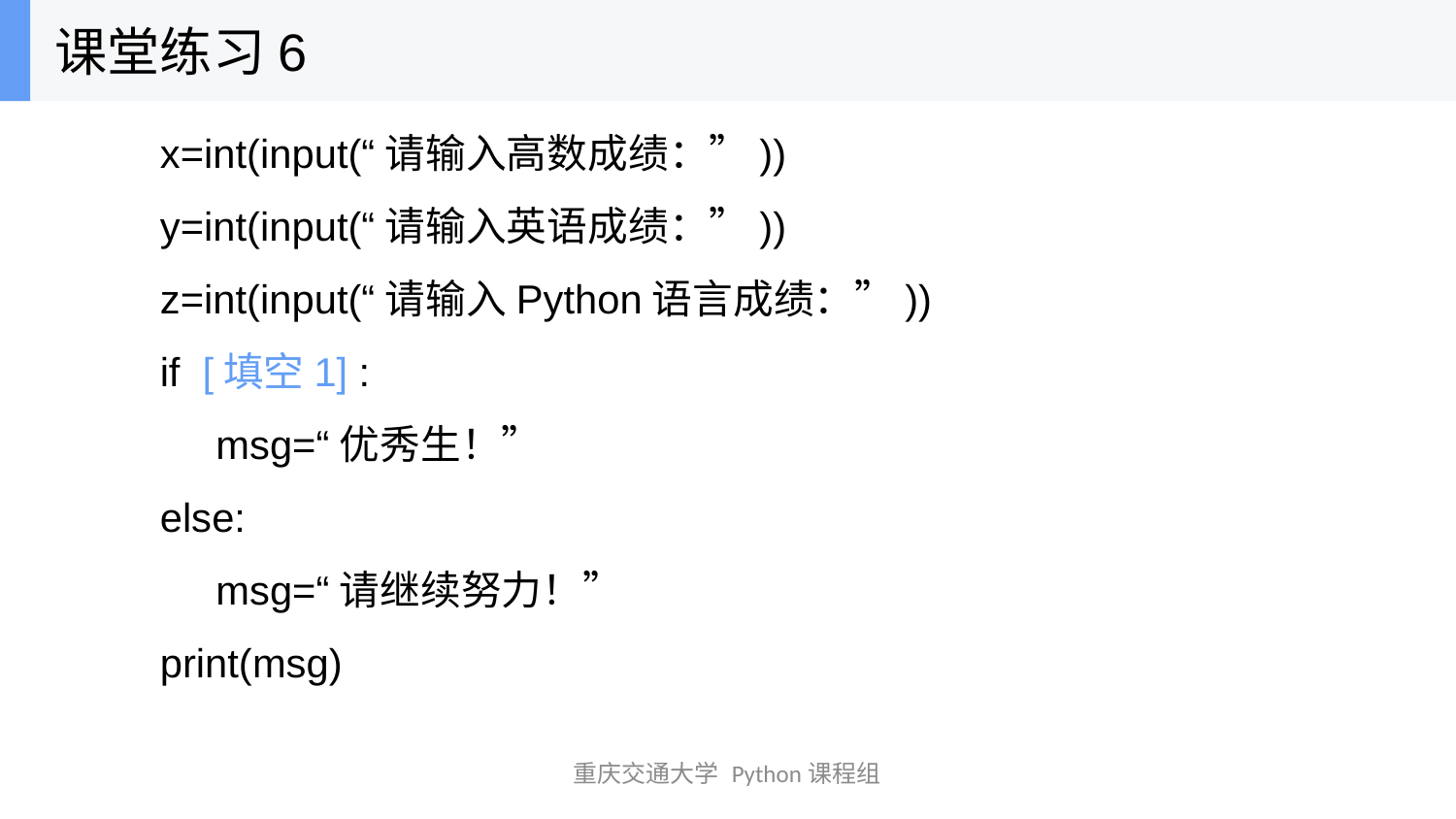

课堂练习6
x=int(input(“请输入高数成绩：”))
y=int(input(“请输入英语成绩：”))
z=int(input(“请输入Python语言成绩：”))
if  [填空1] :
     msg=“优秀生！”
else:
     msg=“请继续努力！”
print(msg)
重庆交通大学 Python课程组